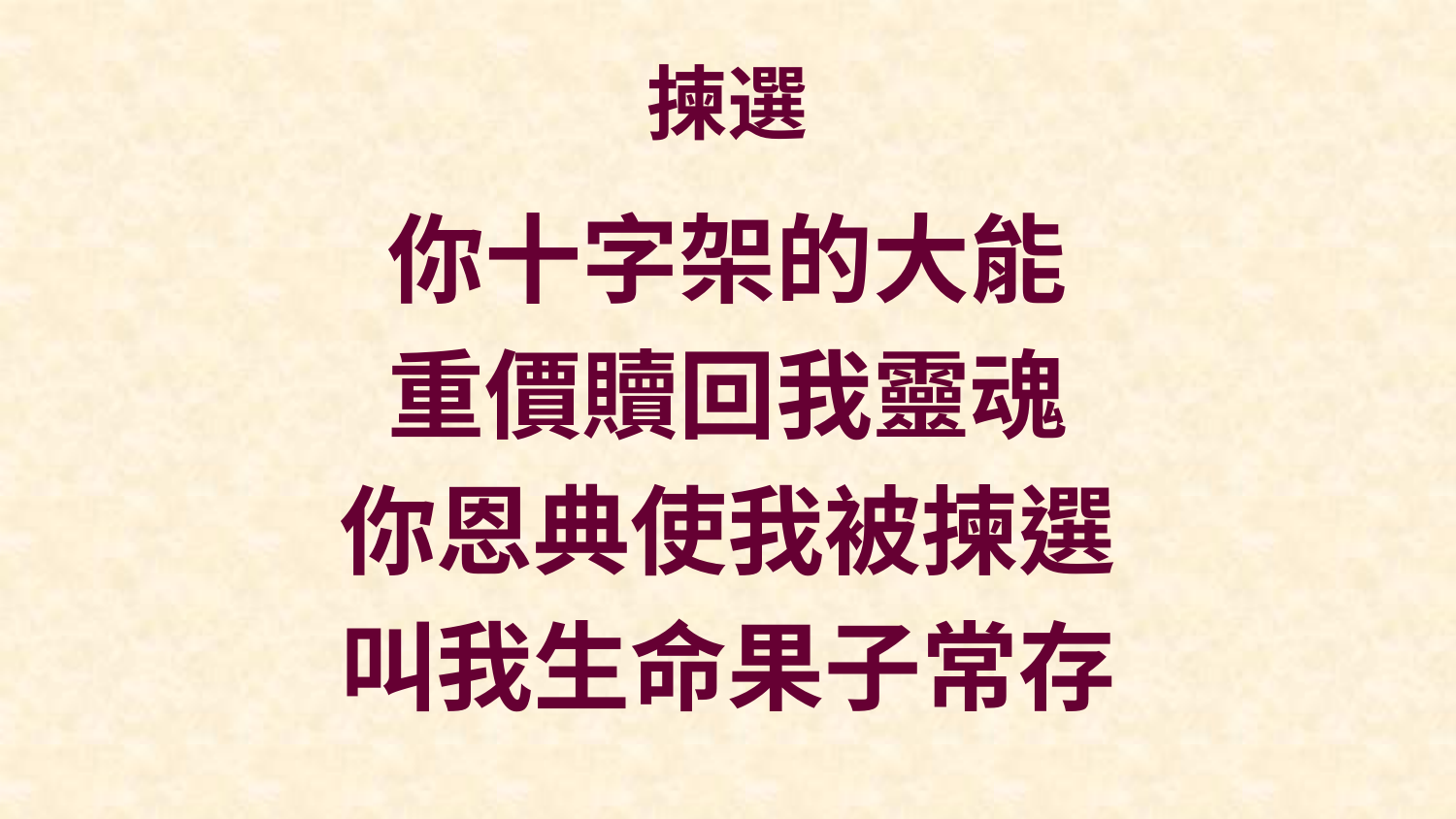

# 揀選
你十字架的大能
重價贖回我靈魂
你恩典使我被揀選
叫我生命果子常存